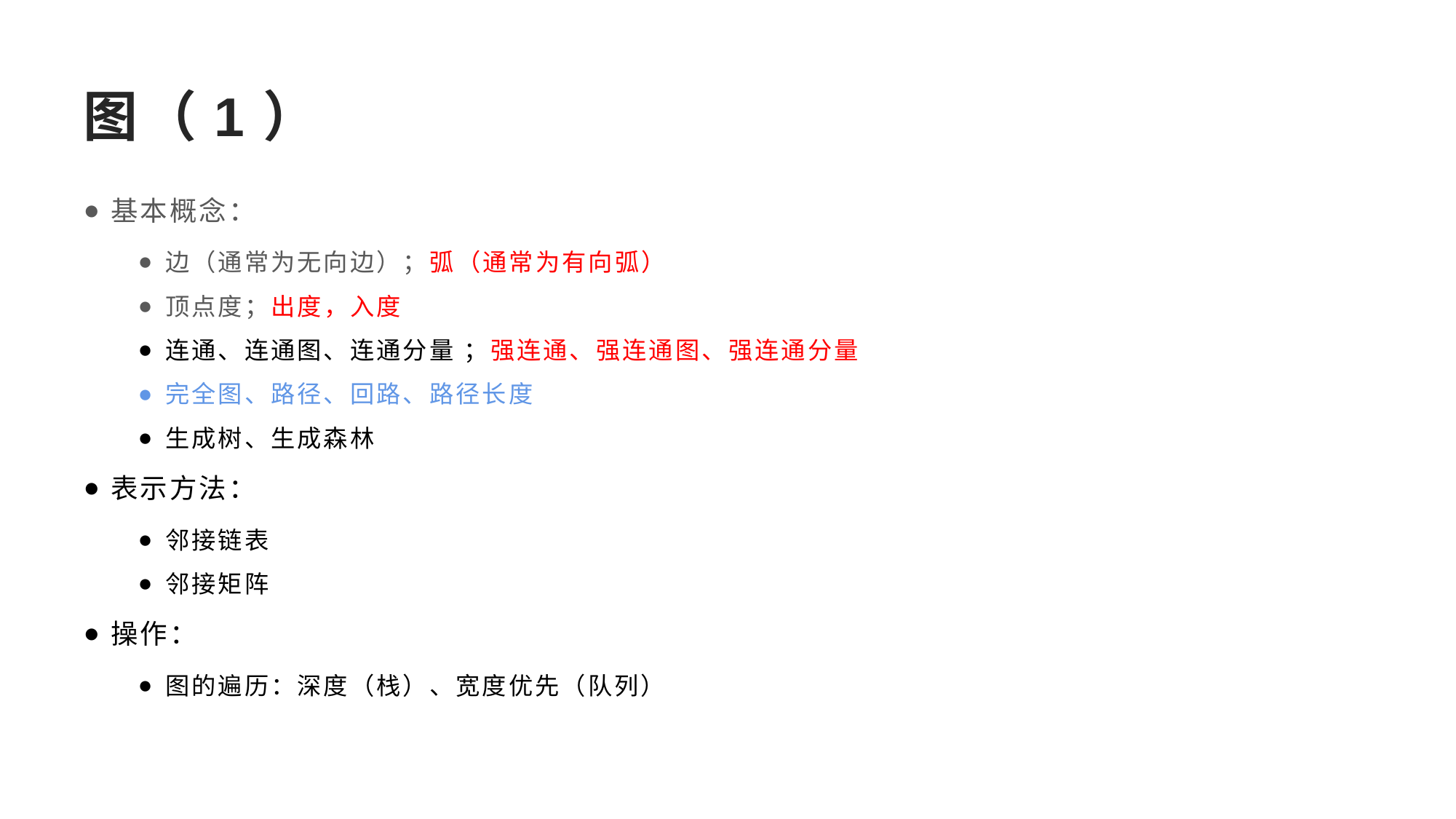

# 图（1）
基本概念：
边（通常为无向边）；弧（通常为有向弧）
顶点度；出度，入度
连通、连通图、连通分量 ；强连通、强连通图、强连通分量
完全图、路径、回路、路径长度
生成树、生成森林
表示方法：
邻接链表
邻接矩阵
操作：
图的遍历：深度（栈）、宽度优先（队列）